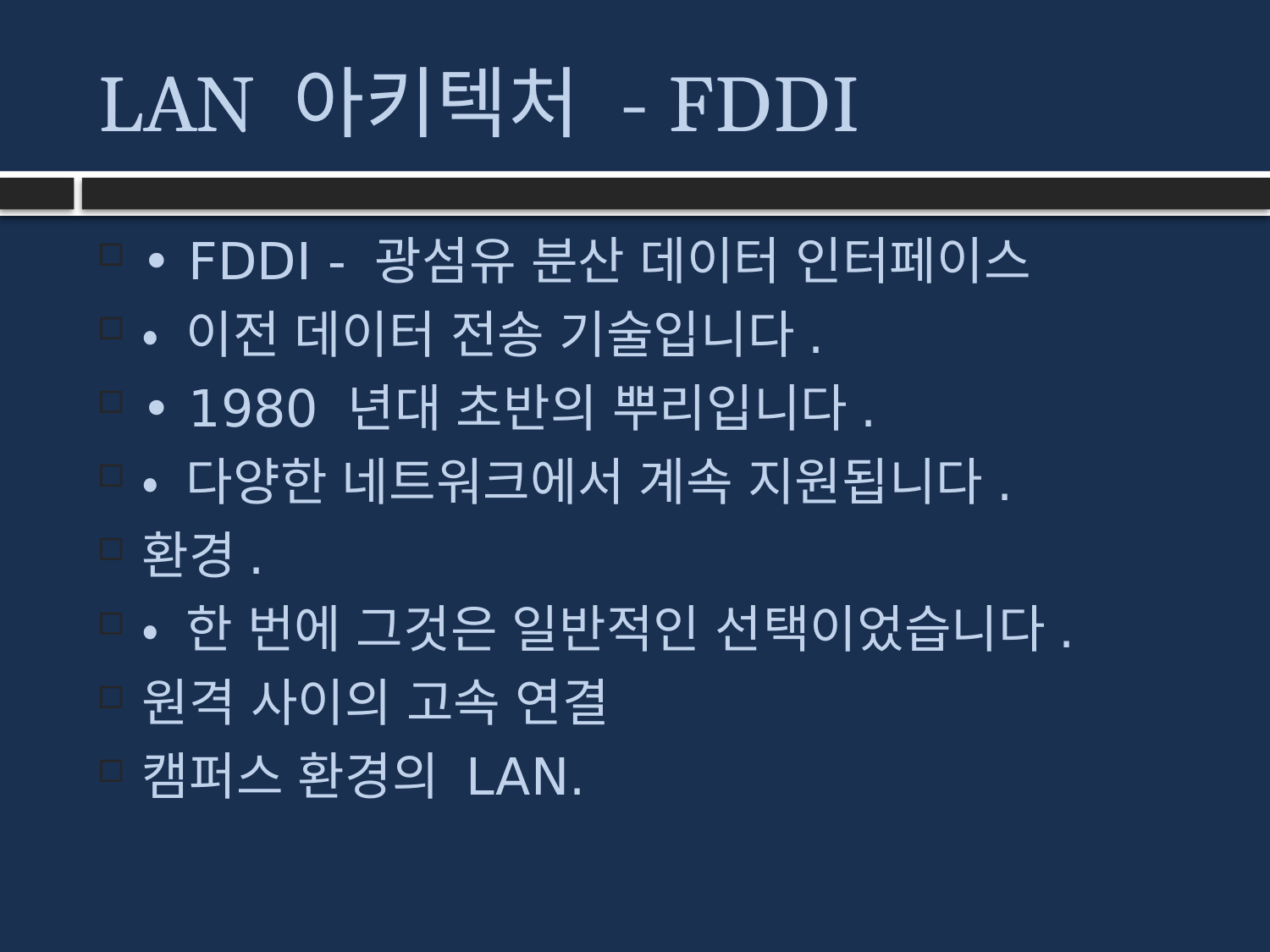

# LAN 아키텍처 - FDDI
• FDDI - 광섬유 분산 데이터 인터페이스
• 이전 데이터 전송 기술입니다.
• 1980 년대 초반의 뿌리입니다.
• 다양한 네트워크에서 계속 지원됩니다.
환경.
• 한 번에 그것은 일반적인 선택이었습니다.
원격 사이의 고속 연결
캠퍼스 환경의 LAN.